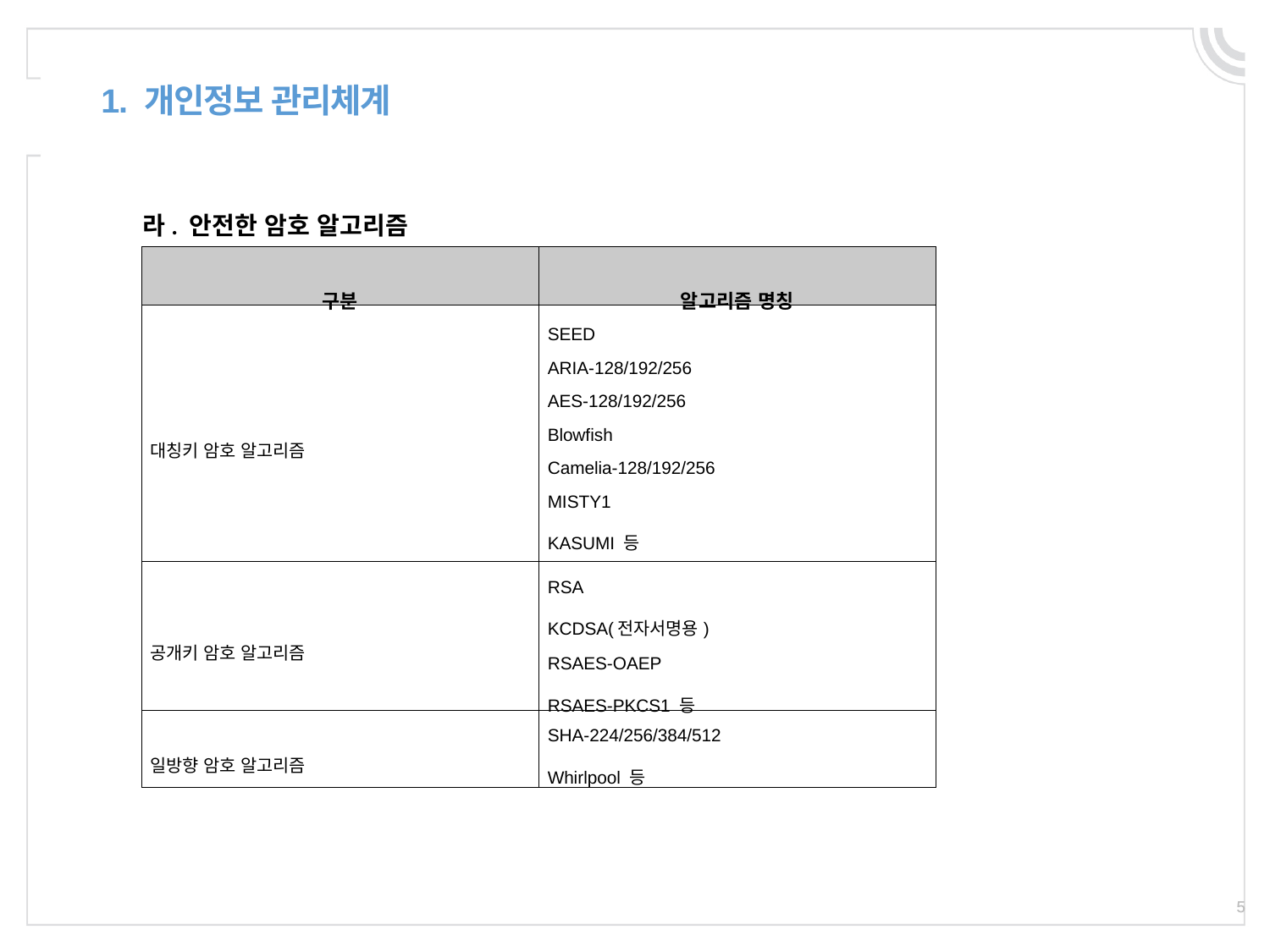

1. 개인정보 관리체계
라. 안전한 암호 알고리즘
| 구분 | 알고리즘 명칭 |
| --- | --- |
| 대칭키 암호 알고리즘 | SEED ARIA-128/192/256 AES-128/192/256 Blowfish Camelia-128/192/256 MISTY1 KASUMI 등 |
| 공개키 암호 알고리즘 | RSA KCDSA(전자서명용) RSAES-OAEP RSAES-PKCS1 등 |
| 일방향 암호 알고리즘 | SHA-224/256/384/512 Whirlpool 등 |